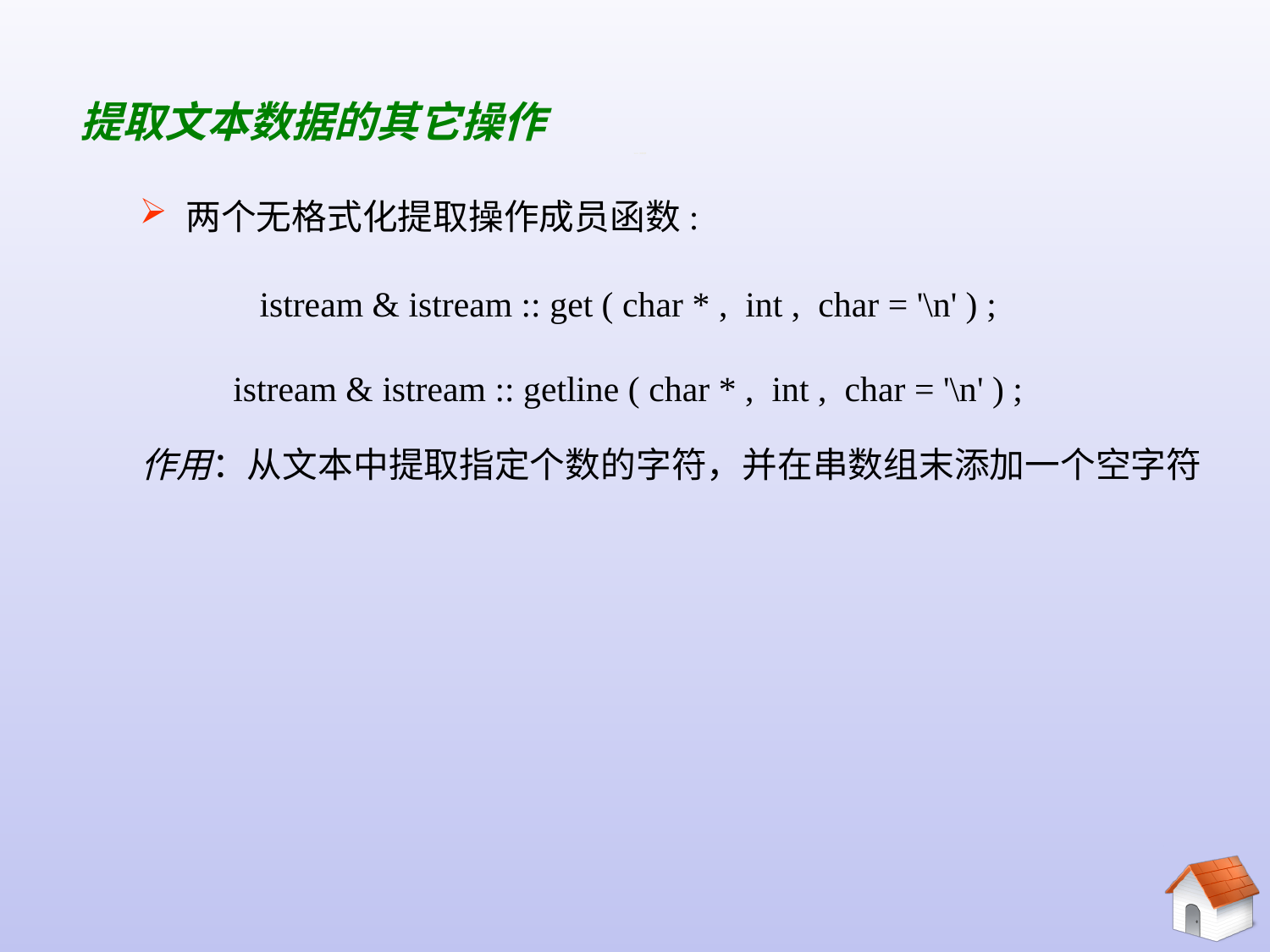

提取文本数据的其它操作
# 10.5.3  文本文件
 两个无格式化提取操作成员函数:
istream & istream :: get ( char * ,  int ,  char = '\n' ) ;
istream & istream :: getline ( char * ,  int ,  char = '\n' ) ;
作用：从文本中提取指定个数的字符，并在串数组末添加一个空字符